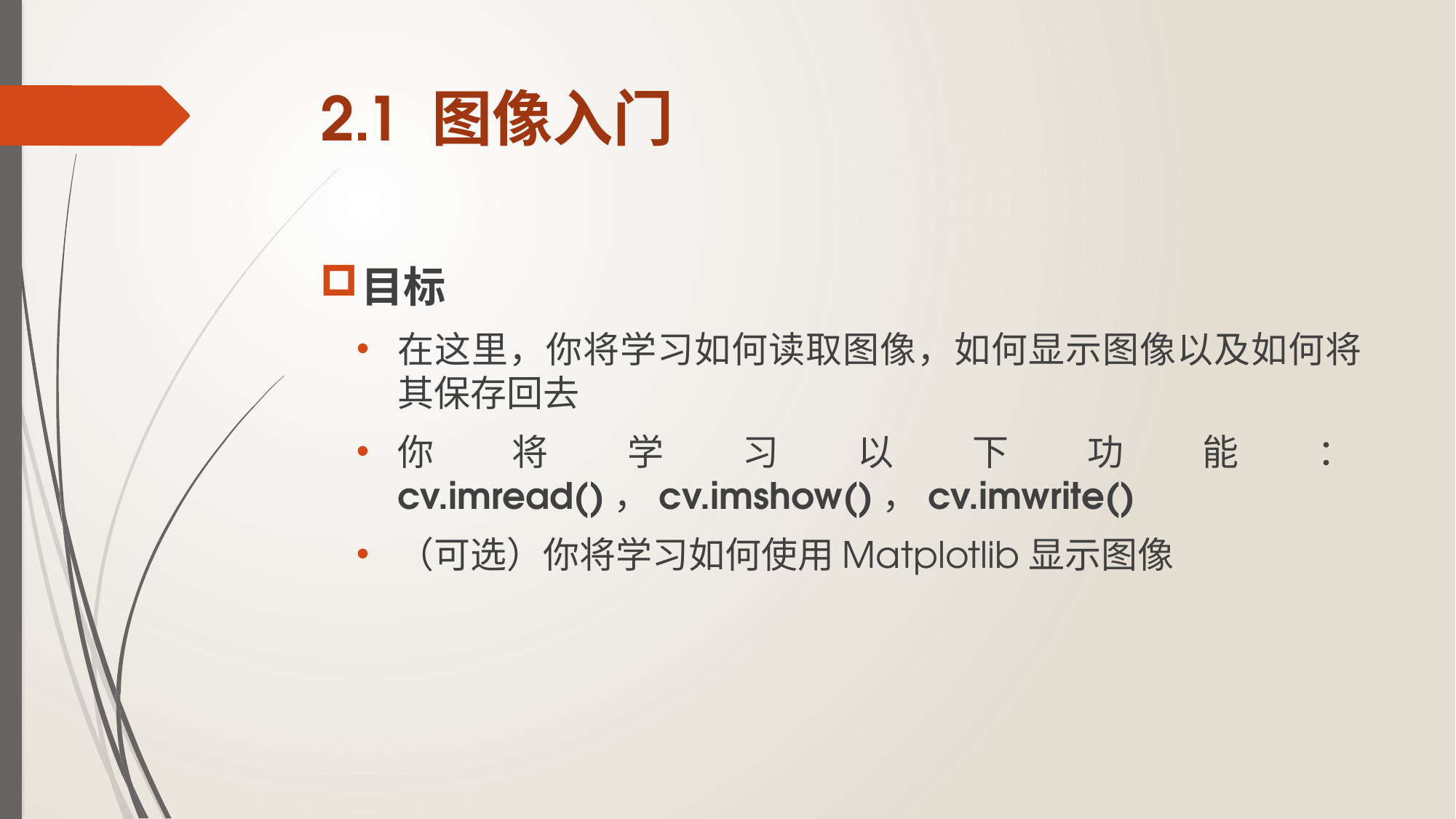

# 2.1 图像入门
目标
在这里，你将学习如何读取图像，如何显示图像以及如何将其保存回去
你将学习以下功能：cv.imread()，cv.imshow()，cv.imwrite()
（可选）你将学习如何使用Matplotlib显示图像